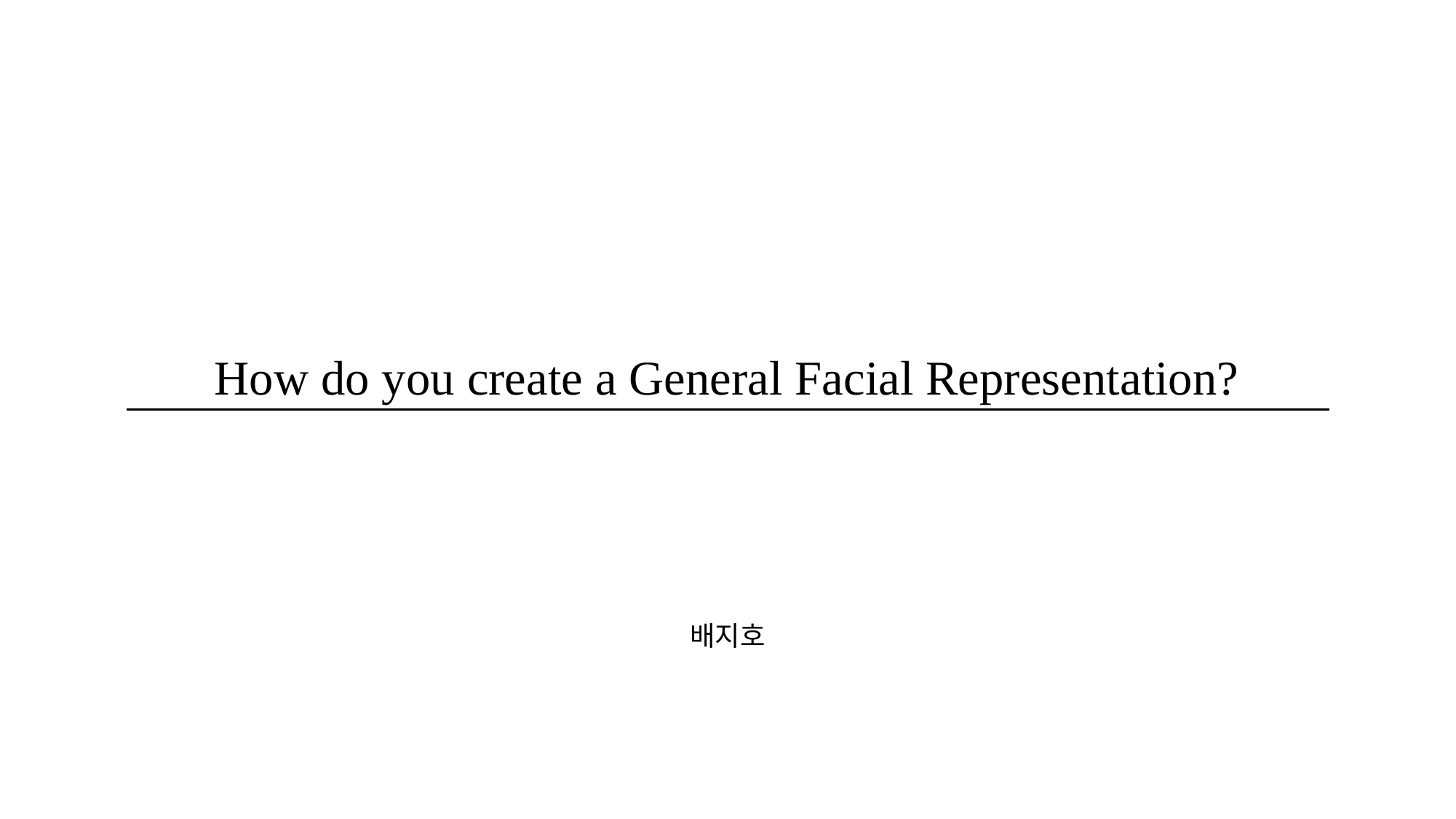

# How do you create a General Facial Representation?
배지호